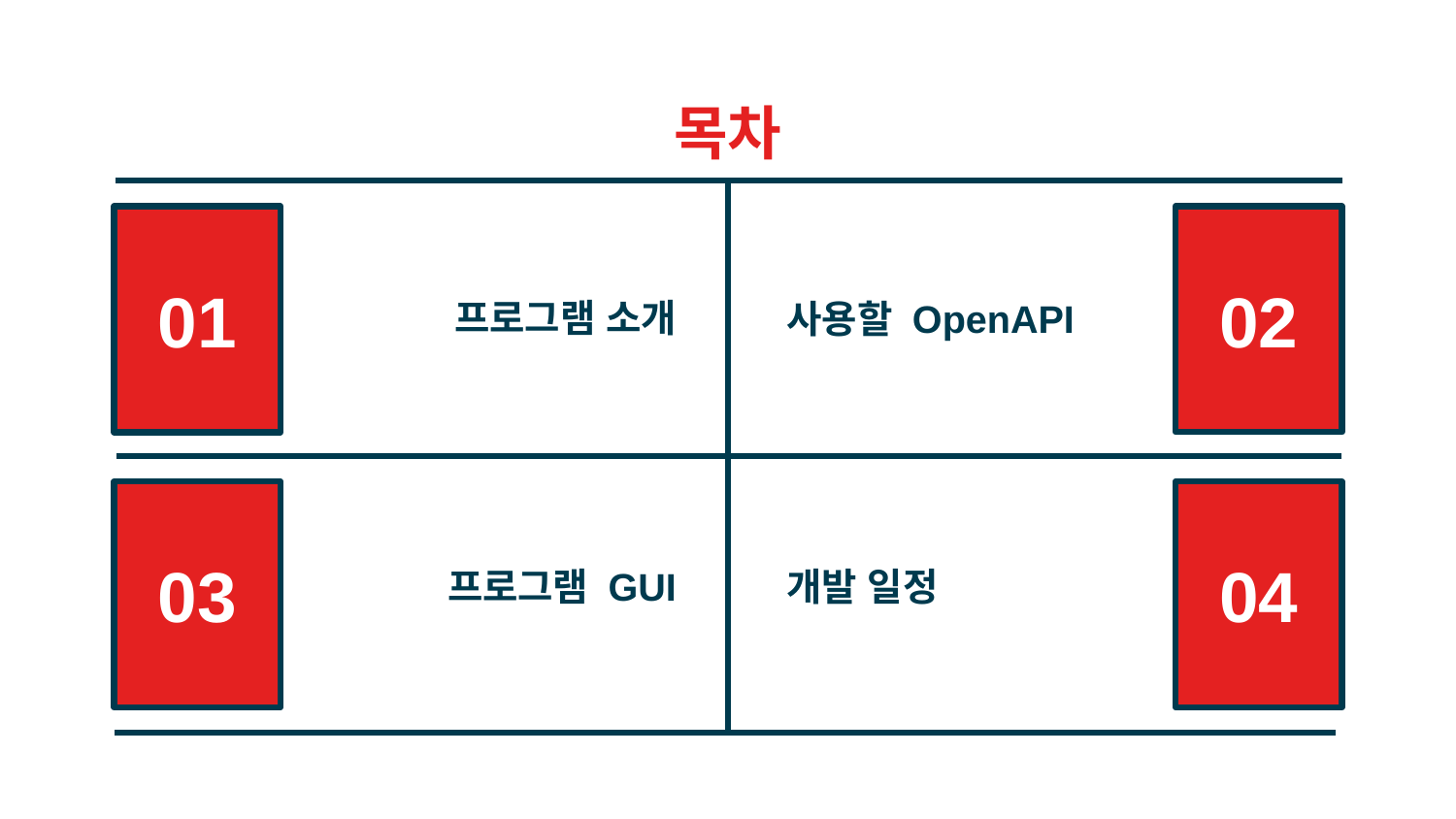

# 목차
02
01
프로그램 소개
사용할 OpenAPI

03
04
프로그램 GUI
개발 일정